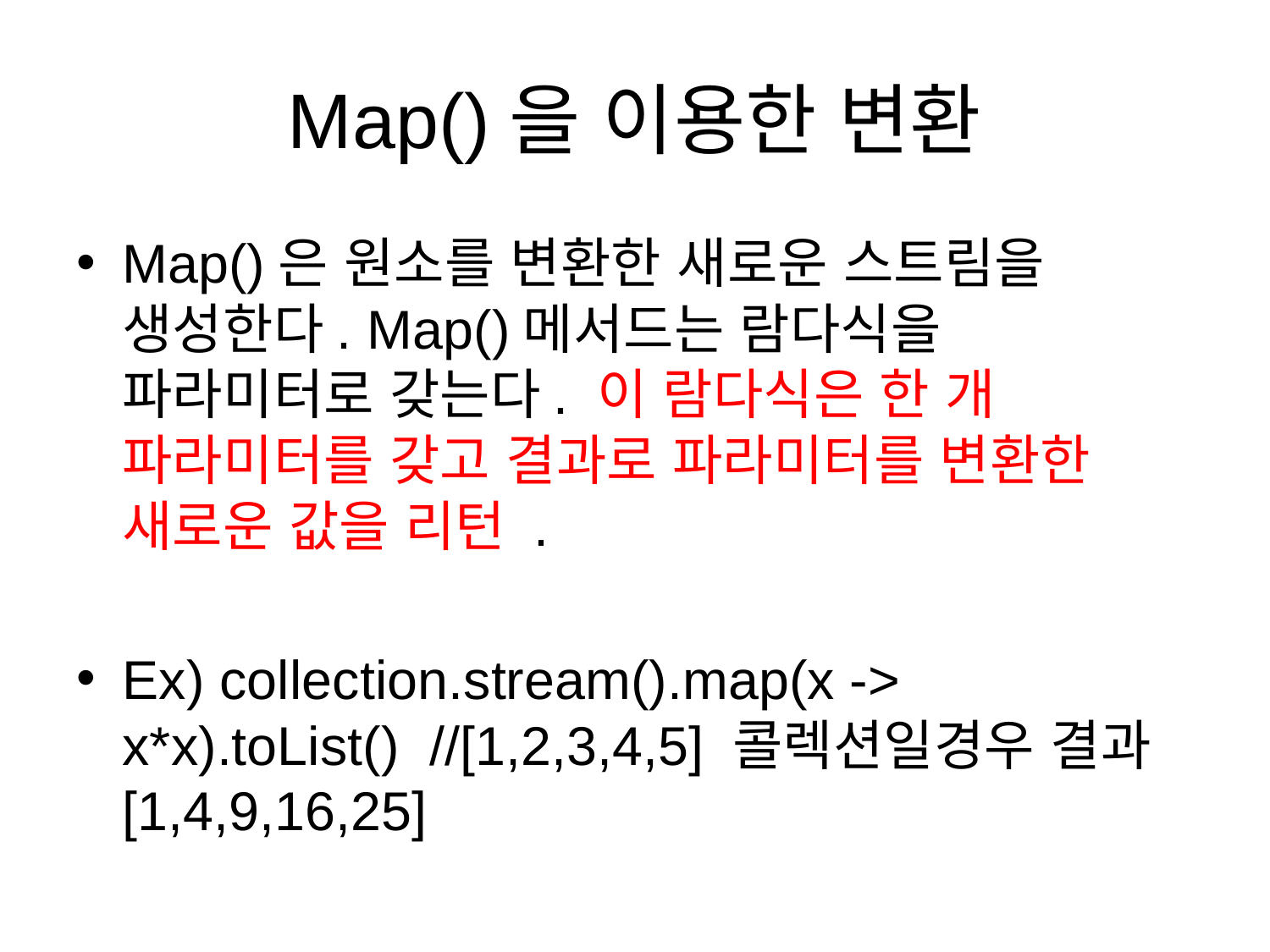

# Map()을 이용한 변환
Map()은 원소를 변환한 새로운 스트림을 생성한다. Map()메서드는 람다식을 파라미터로 갖는다. 이 람다식은 한 개 파라미터를 갖고 결과로 파라미터를 변환한 새로운 값을 리턴 .

Ex) collection.stream().map(x -> x*x).toList()  //[1,2,3,4,5] 콜렉션일경우 결과 [1,4,9,16,25]